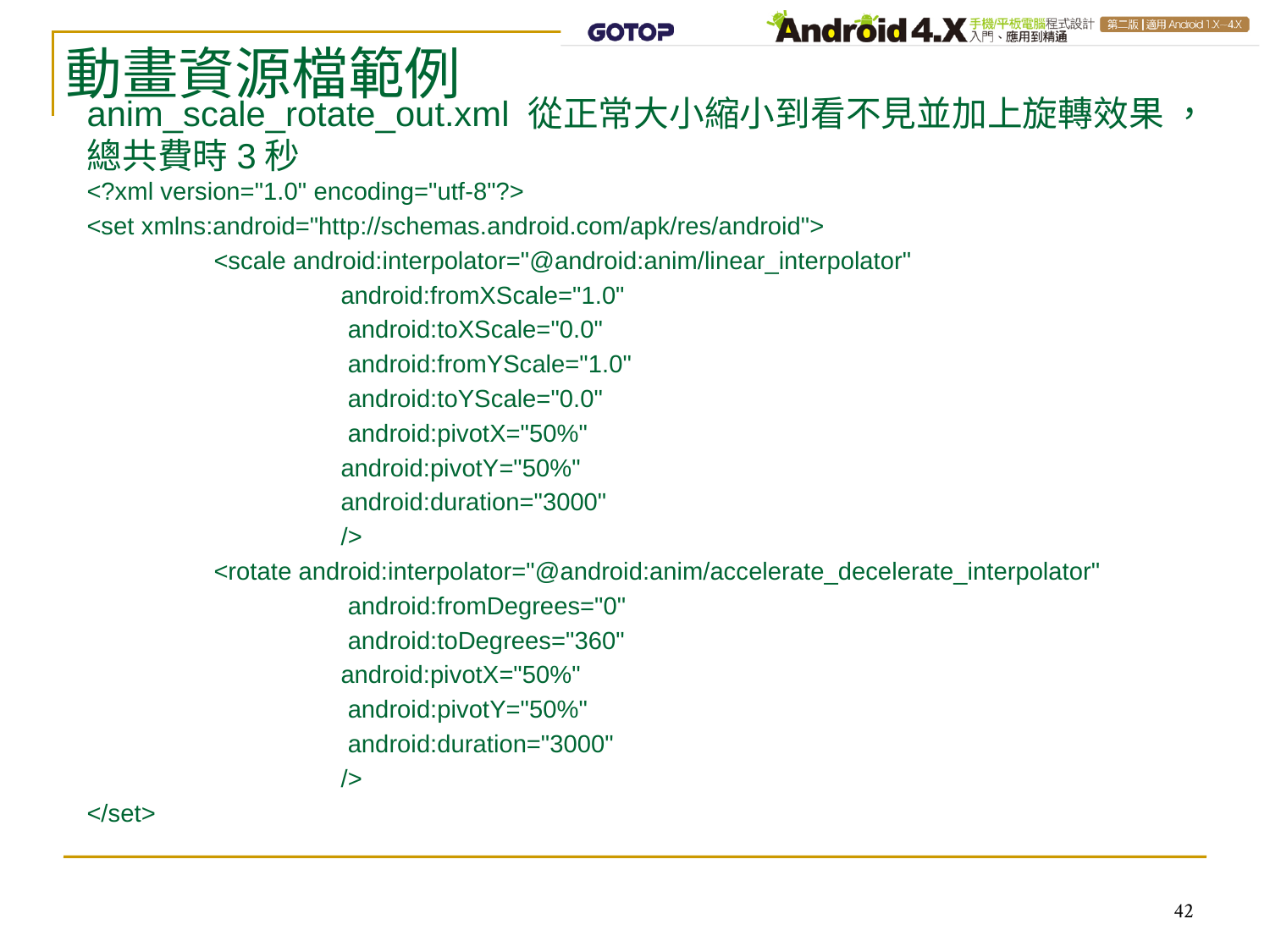

# 動畫資源檔範例
anim_scale_rotate_out.xml 從正常大小縮小到看不見並加上旋轉效果 ，總共費時3秒
<?xml version="1.0" encoding="utf-8"?>
<set xmlns:android="http://schemas.android.com/apk/res/android">
	<scale android:interpolator="@android:anim/linear_interpolator"
          		android:fromXScale="1.0"
         		 android:toXScale="0.0"
         		 android:fromYScale="1.0"
         		 android:toYScale="0.0"
        		 android:pivotX="50%"
          		android:pivotY="50%"
          		android:duration="3000"
		/>
	<rotate android:interpolator="@android:anim/accelerate_decelerate_interpolator"
       		 android:fromDegrees="0"
       		 android:toDegrees="360"
        		android:pivotX="50%"
       		 android:pivotY="50%"
       		 android:duration="3000"
		/>
</set>
42